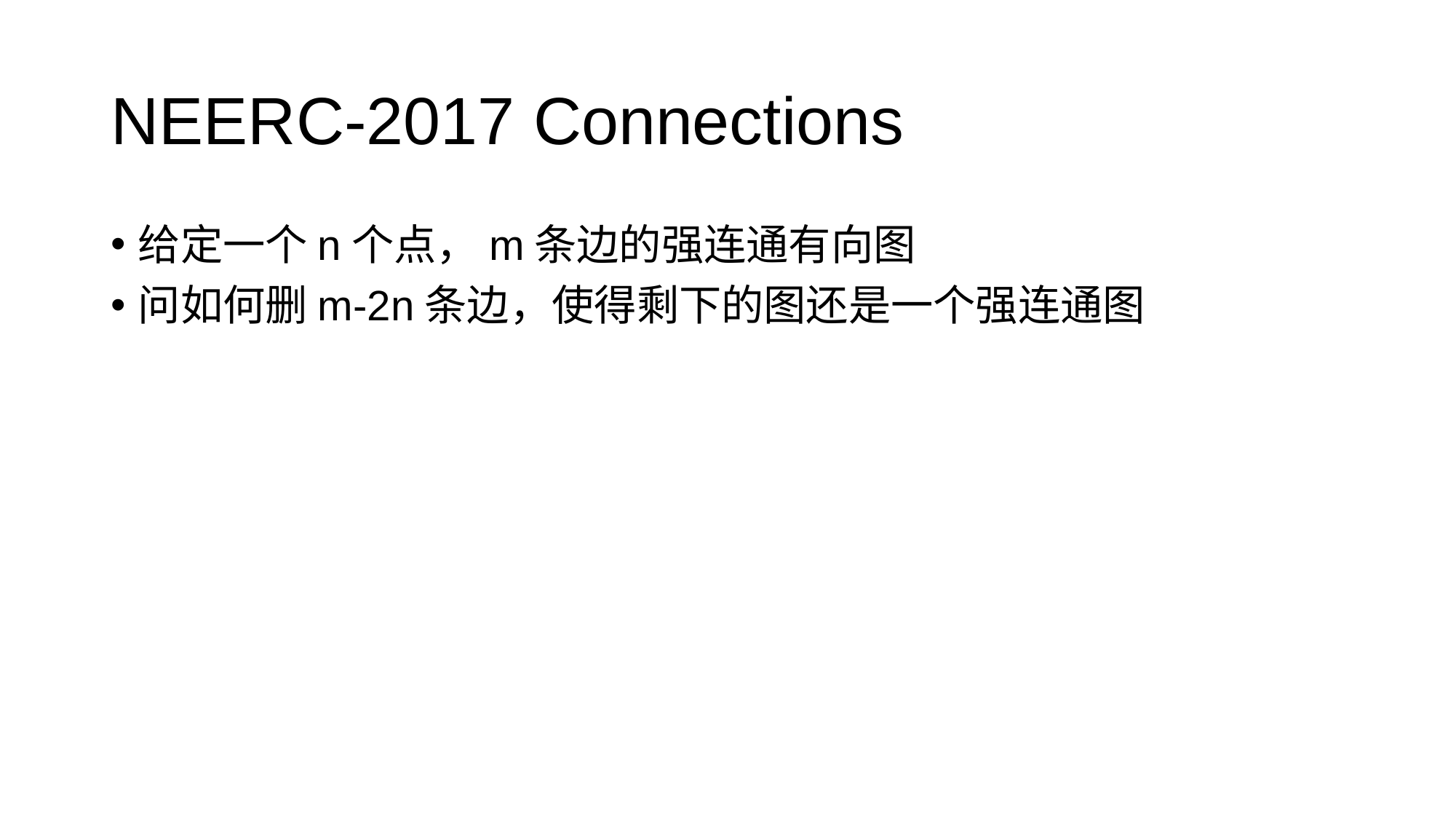

# NEERC-2017 Connections
给定一个n个点，m条边的强连通有向图
问如何删m-2n条边，使得剩下的图还是一个强连通图